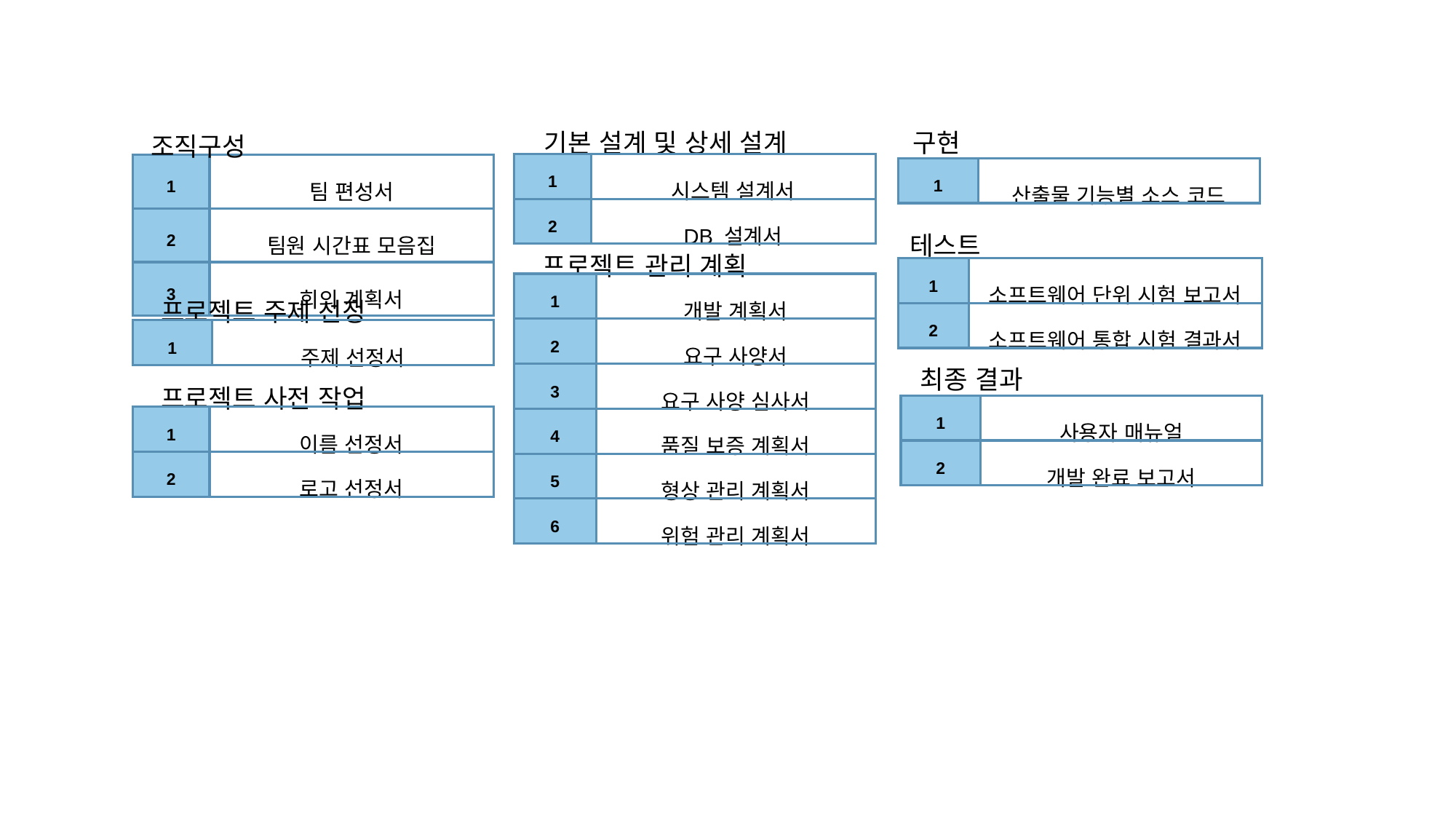

기본 설계 및 상세 설계
구현
조직구성
| 1 | 시스템 설계서 |
| --- | --- |
| 2 | DB 설계서 |
| 1 | 팀 편성서 |
| --- | --- |
| 2 | 팀원 시간표 모음집 |
| 3 | 회의 계획서 |
| 1 | 산출물 기능별 소스 코드 |
| --- | --- |
테스트
프로젝트 관리 계획
| 1 | 소프트웨어 단위 시험 보고서 |
| --- | --- |
| 2 | 소프트웨어 통합 시험 결과서 |
프로젝트 주제 선정
| 1 | 개발 계획서 |
| --- | --- |
| 2 | 요구 사양서 |
| 3 | 요구 사양 심사서 |
| 4 | 품질 보증 계획서 |
| 5 | 형상 관리 계획서 |
| 6 | 위험 관리 계획서 |
| 1 | 주제 선정서 |
| --- | --- |
최종 결과
프로젝트 사전 작업
| 1 | 사용자 매뉴얼 |
| --- | --- |
| 2 | 개발 완료 보고서 |
| 1 | 이름 선정서 |
| --- | --- |
| 2 | 로고 선정서 |